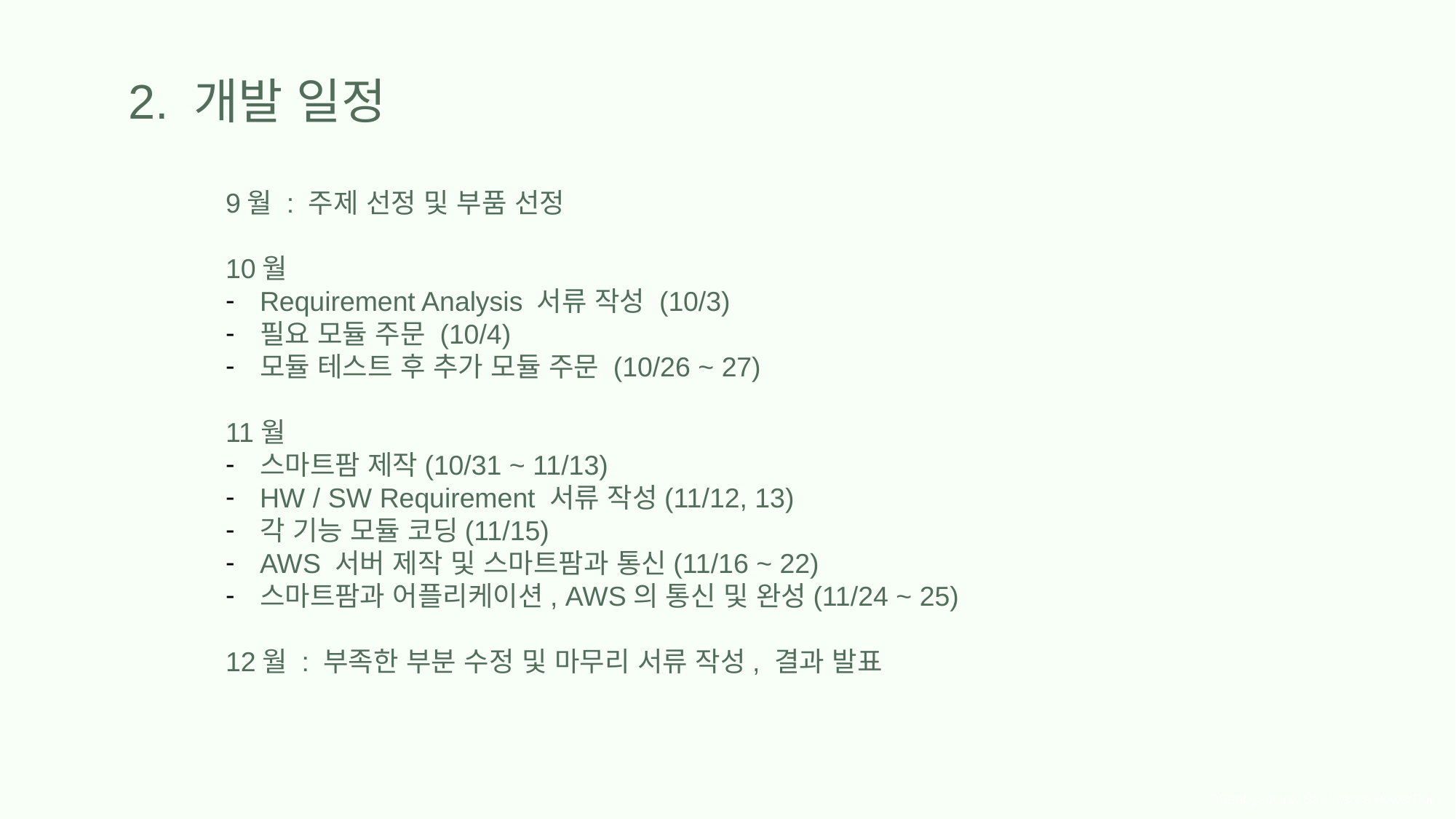

2. 개발 일정
9월 : 주제 선정 및 부품 선정

10월
Requirement Analysis 서류 작성 (10/3)
필요 모듈 주문 (10/4)
모듈 테스트 후 추가 모듈 주문 (10/26 ~ 27)

11월
스마트팜 제작(10/31 ~ 11/13)
HW / SW Requirement 서류 작성(11/12, 13)
각 기능 모듈 코딩(11/15)
AWS 서버 제작 및 스마트팜과 통신(11/16 ~ 22)
스마트팜과 어플리케이션, AWS의 통신 및 완성(11/24 ~ 25)

12월 : 부족한 부분 수정 및 마무리 서류 작성, 결과 발표